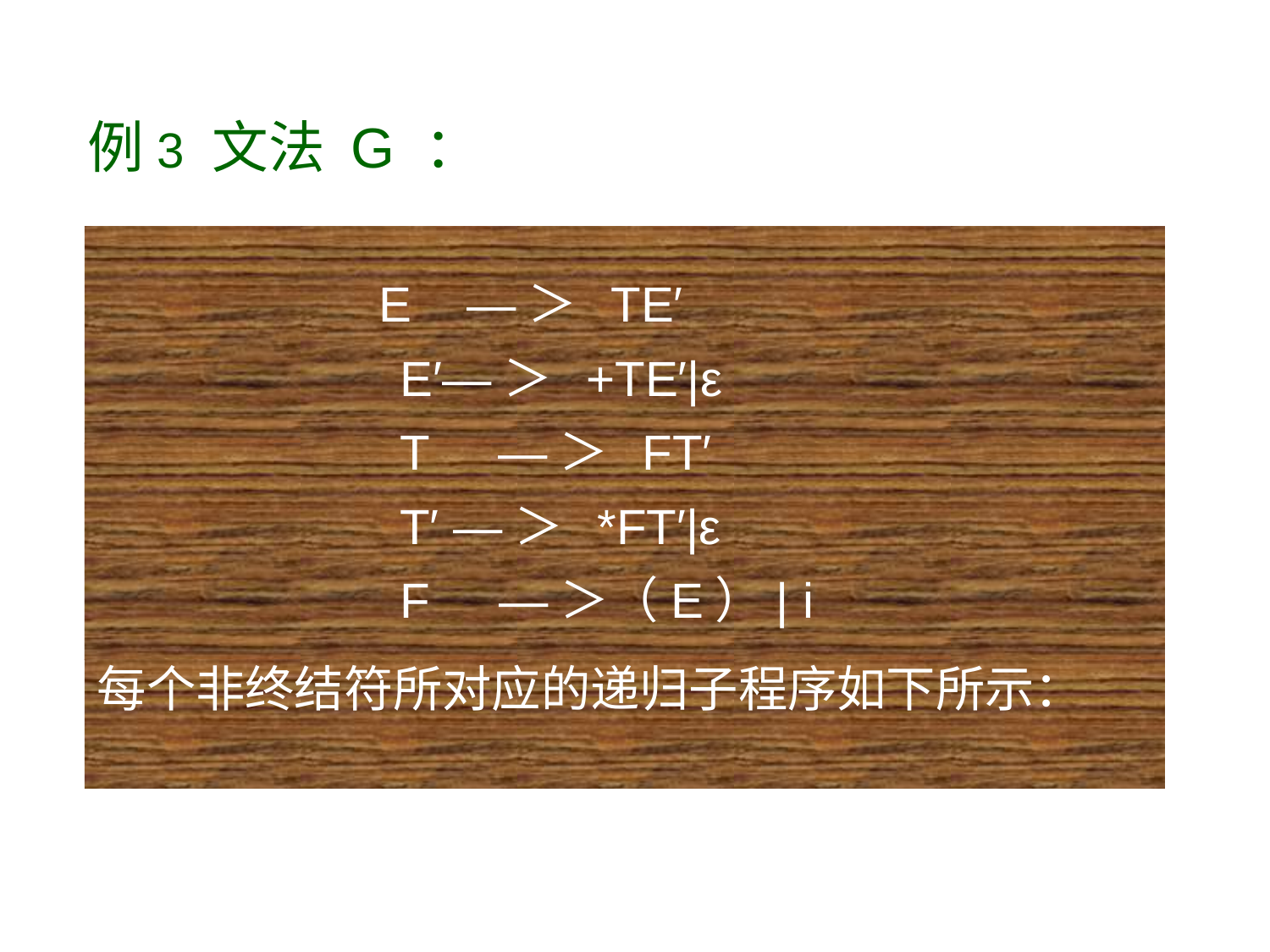

例3 文法 G ：

		  E    —＞  TE′
                      E′—＞  +TE′|ε
                      T     —＞  FT′
                      T′ —＞  *FT′|ε
                      F     —＞（E）| i

每个非终结符所对应的递归子程序如下所示：